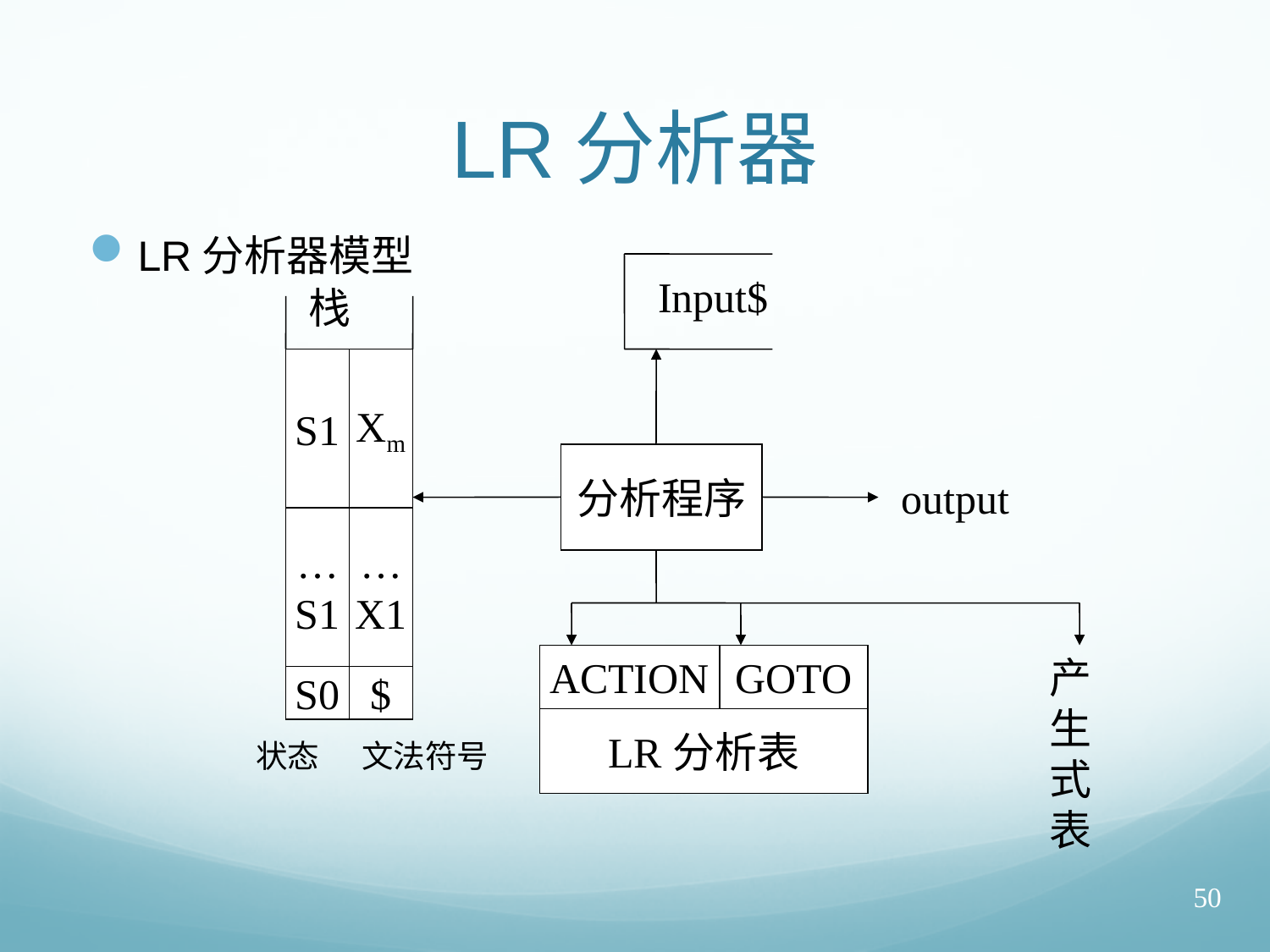

# LR分析器
LR分析器模型

Input$
栈

S1
Xm

分析程序
output

…
S1
…
X1

ACTION
GOTO
产生式表
S0
$
LR分析表
状态
文法符号
50